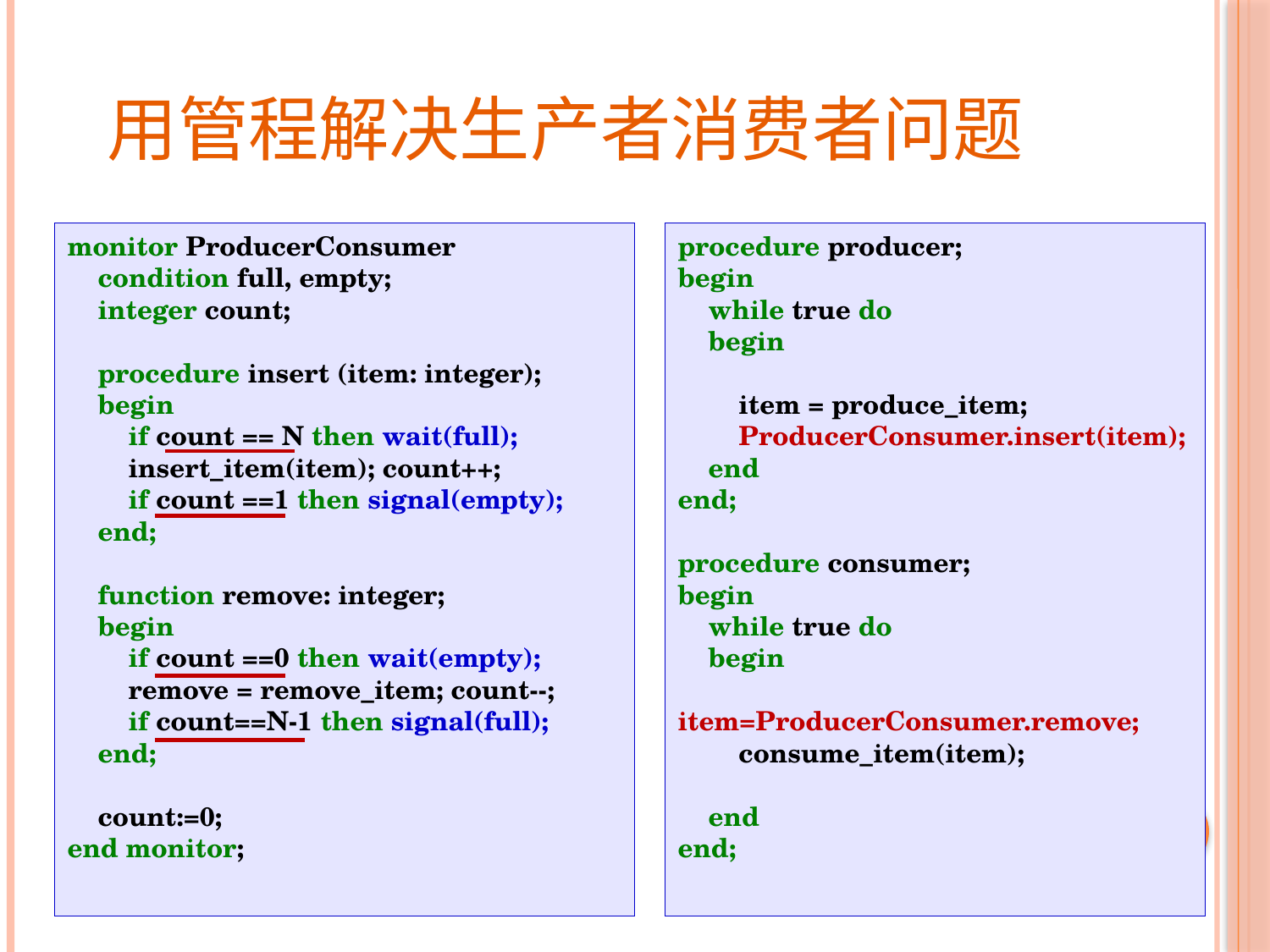

# 用管程解决生产者消费者问题
monitor ProducerConsumer
    condition full, empty;
    integer count;

    procedure insert (item: integer);
    begin
        if count == N then wait(full);
        insert_item(item); count++;
        if count ==1 then signal(empty);
    end;

    function remove: integer;
    begin
        if count ==0 then wait(empty);
        remove = remove_item; count--;
        if count==N-1 then signal(full);
    end;

    count:=0;
end monitor;
procedure producer;
begin
    while true do
    begin

        item = produce_item;
        ProducerConsumer.insert(item);
    end
end;

procedure consumer;
begin
    while true do
    begin
        item=ProducerConsumer.remove;
        consume_item(item);

    end
end;